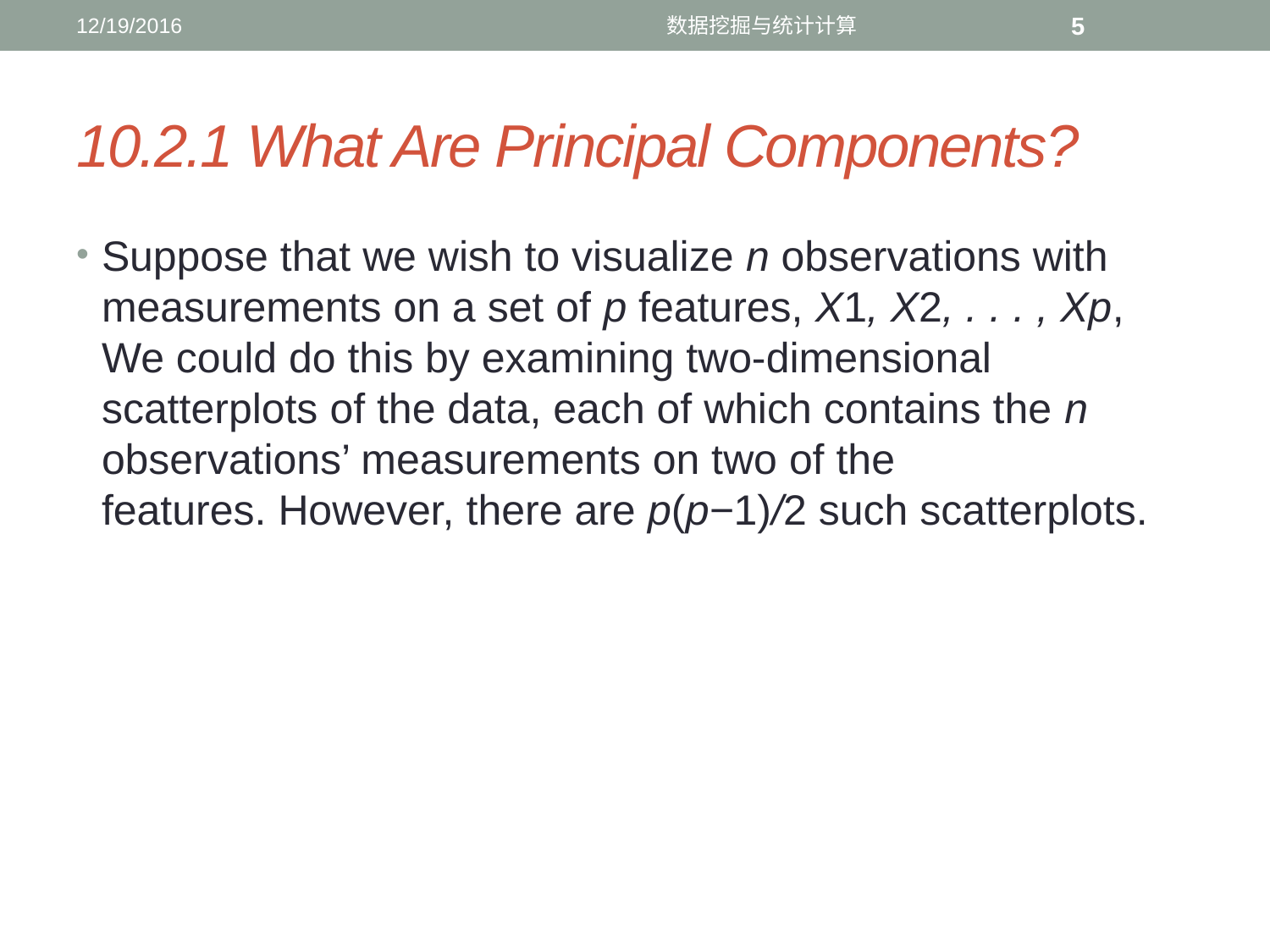

12/19/2016
数据挖掘与统计计算
5
# 10.2.1 What Are Principal Components?
Suppose that we wish to visualize n observations with measurements on a set of p features, X1, X2, . . . , Xp, We could do this by examining two-dimensional scatterplots of the data, each of which contains the n observations’ measurements on two of the
features. However, there are p(p−1)/2 such scatterplots.